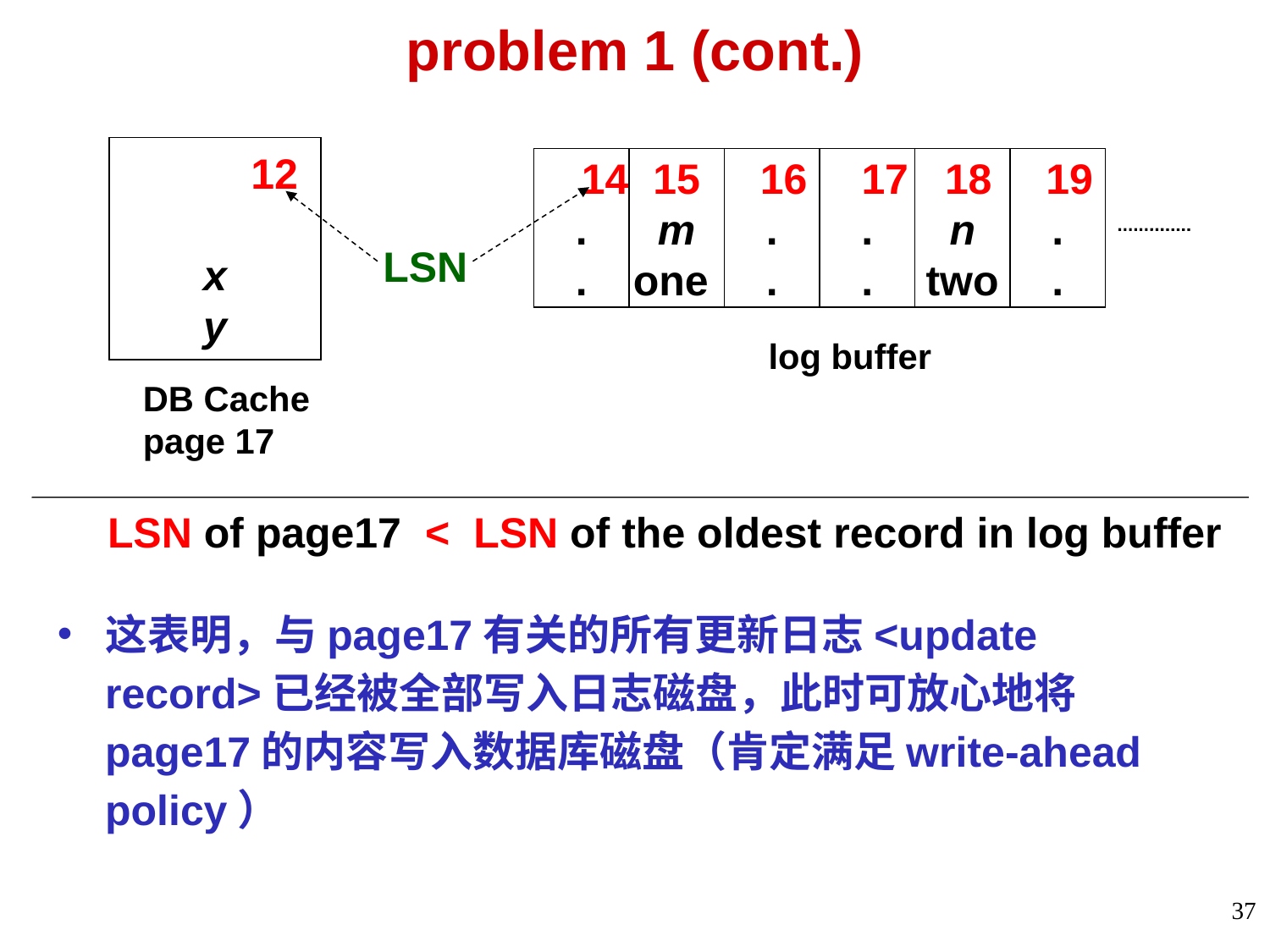

# problem 1 (cont.)
          12

x
y
    14
.
.
15
m
one
  16
.
.
   17
.
.
 18
n
two
  19
.
.

LSN
log buffer
DB Cache
page 17

LSN of page17  <  LSN of the oldest record in log buffer
这表明，与page17有关的所有更新日志<update record>已经被全部写入日志磁盘，此时可放心地将page17的内容写入数据库磁盘（肯定满足write-ahead policy）
37